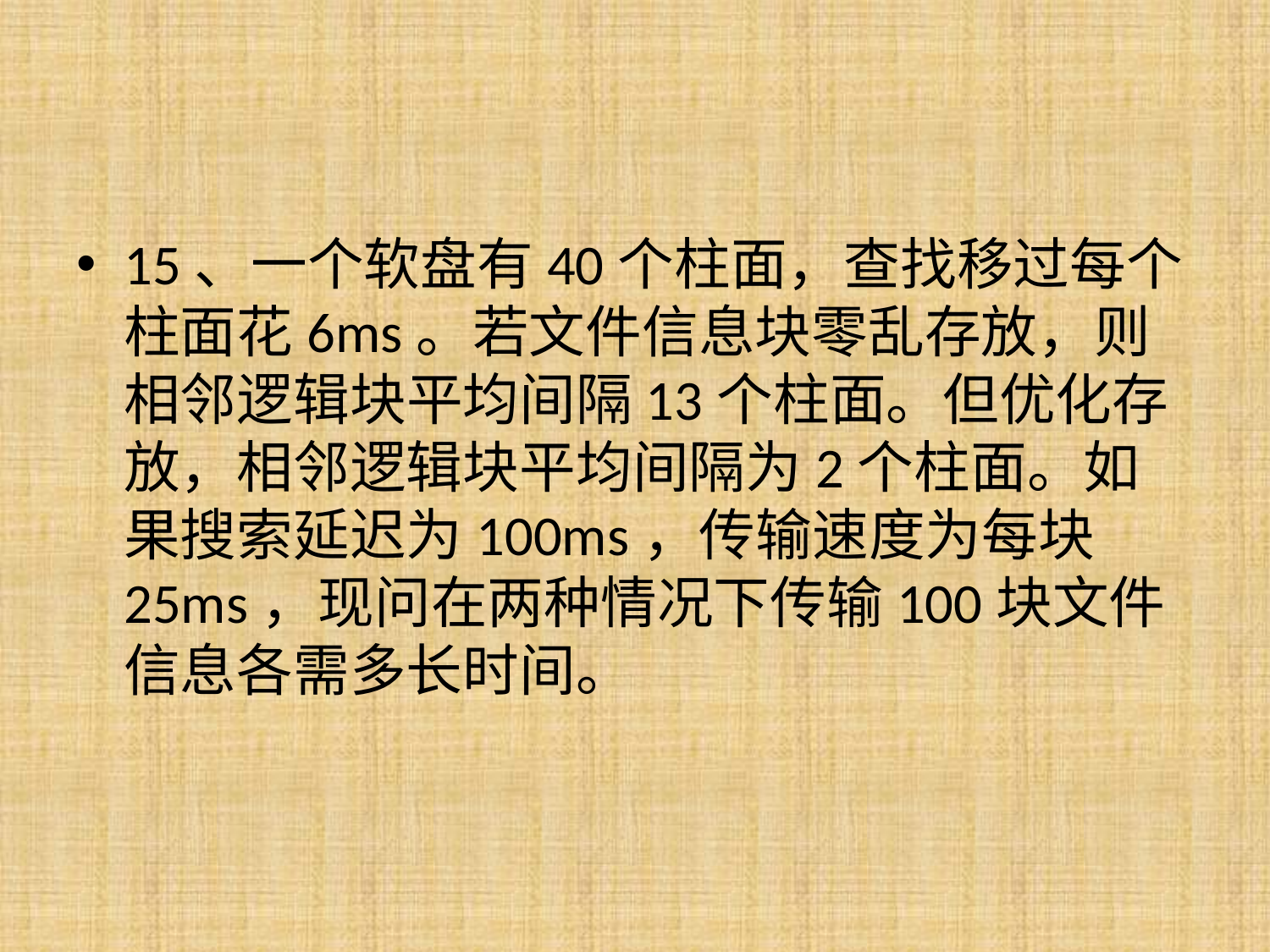

#
15、一个软盘有40个柱面，查找移过每个柱面花6ms。若文件信息块零乱存放，则相邻逻辑块平均间隔13个柱面。但优化存放，相邻逻辑块平均间隔为2个柱面。如果搜索延迟为100ms，传输速度为每块25ms，现问在两种情况下传输100块文件信息各需多长时间。